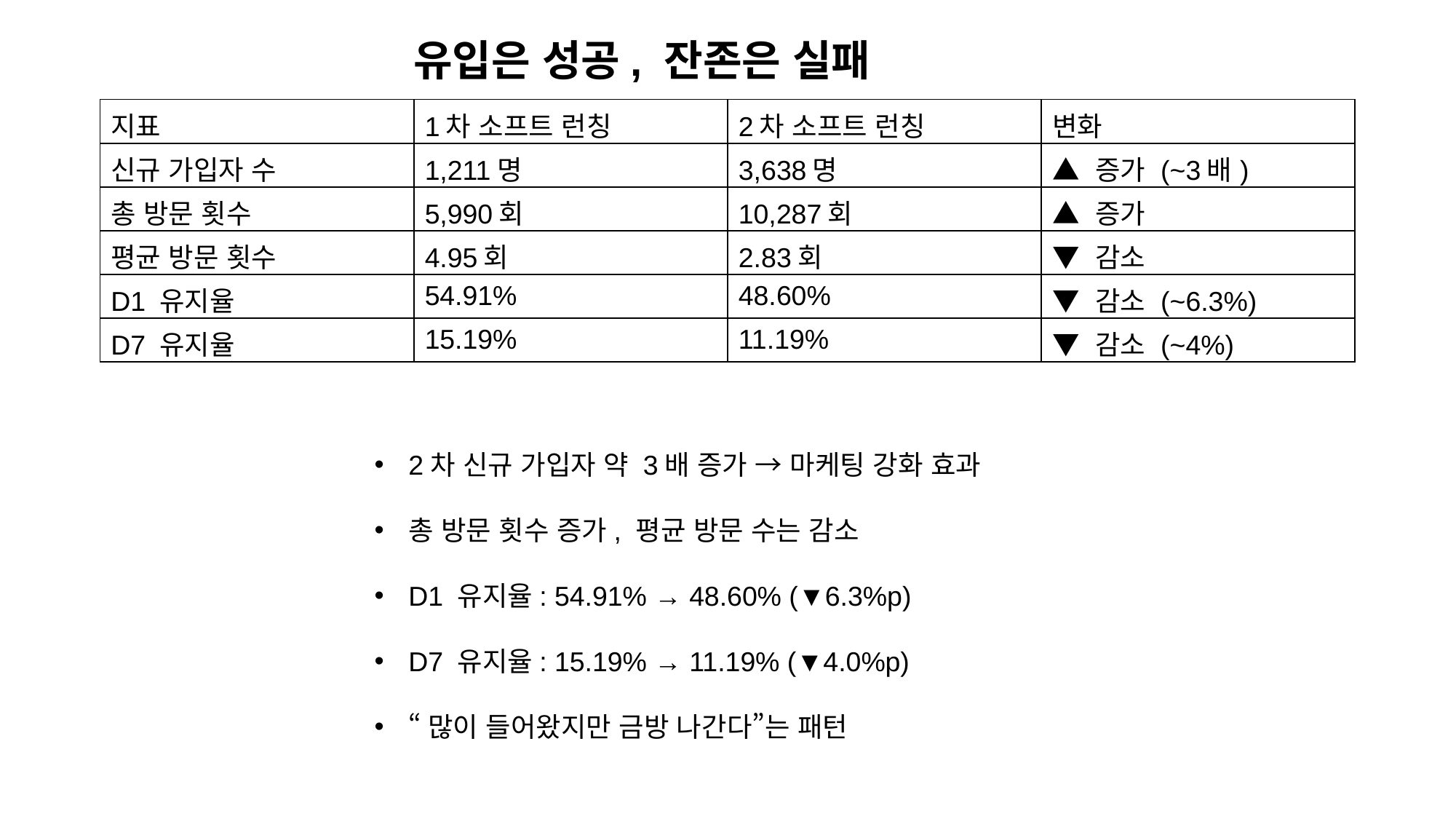

유입은 성공, 잔존은 실패
| 지표 | 1차 소프트 런칭 | 2차 소프트 런칭 | 변화 |
| --- | --- | --- | --- |
| 신규 가입자 수 | 1,211명 | 3,638명 | ▲ 증가 (~3배) |
| 총 방문 횟수 | 5,990회 | 10,287회 | ▲ 증가 |
| 평균 방문 횟수 | 4.95회 | 2.83회 | ▼ 감소 |
| D1 유지율 | 54.91% | 48.60% | ▼ 감소 (~6.3%) |
| D7 유지율 | 15.19% | 11.19% | ▼ 감소 (~4%) |
2차 신규 가입자 약 3배 증가 → 마케팅 강화 효과
총 방문 횟수 증가, 평균 방문 수는 감소
D1 유지율: 54.91% → 48.60% (▼6.3%p)
D7 유지율: 15.19% → 11.19% (▼4.0%p)
“많이 들어왔지만 금방 나간다”는 패턴